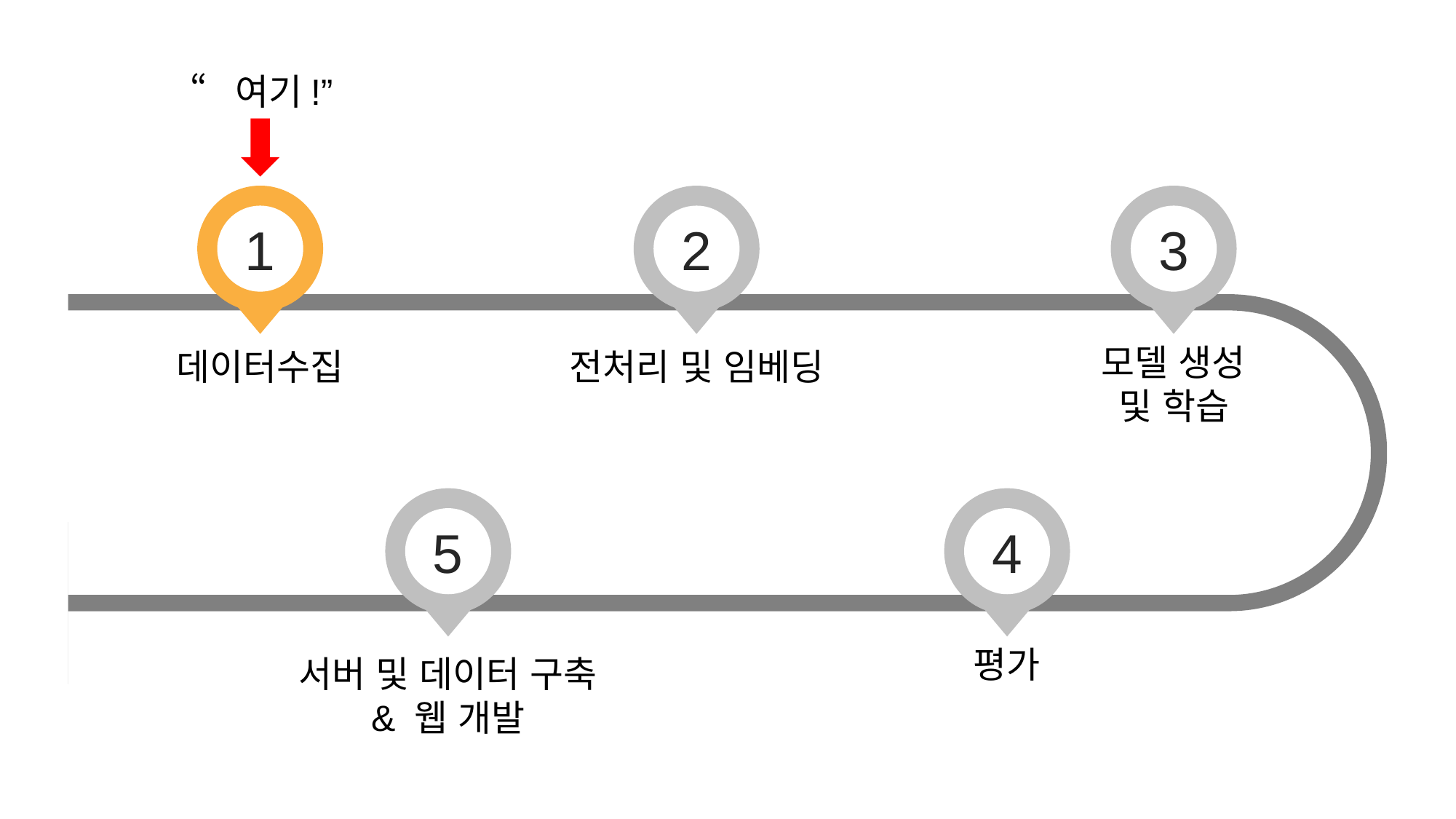

“여기!”

1

3

2

모델 생성
및 학습
데이터수집
전처리 및 임베딩

5

4

평가
서버 및 데이터 구축
& 웹 개발